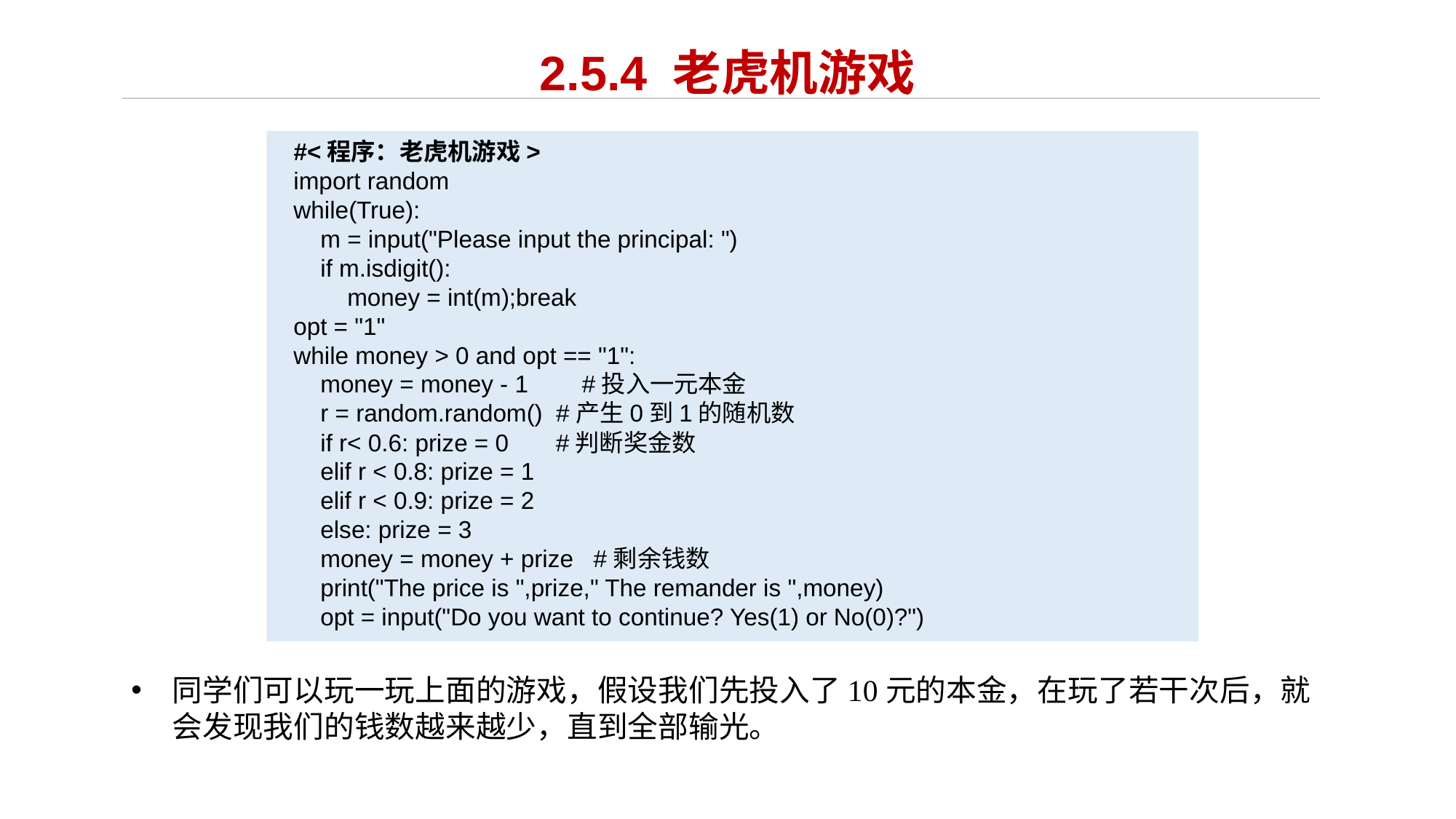

# 2.5.4 老虎机游戏
#<程序：老虎机游戏>
import random
while(True):
    m = input("Please input the principal: ")
    if m.isdigit():
        money = int(m);break
opt = "1"
while money > 0 and opt == "1":
    money = money - 1        #投入一元本金
    r = random.random()  #产生0到1的随机数
    if r< 0.6: prize = 0       #判断奖金数
    elif r < 0.8: prize = 1
    elif r < 0.9: prize = 2
    else: prize = 3
    money = money + prize   #剩余钱数
    print("The price is ",prize," The remander is ",money)
    opt = input("Do you want to continue? Yes(1) or No(0)?")

同学们可以玩一玩上面的游戏，假设我们先投入了10元的本金，在玩了若干次后，就会发现我们的钱数越来越少，直到全部输光。